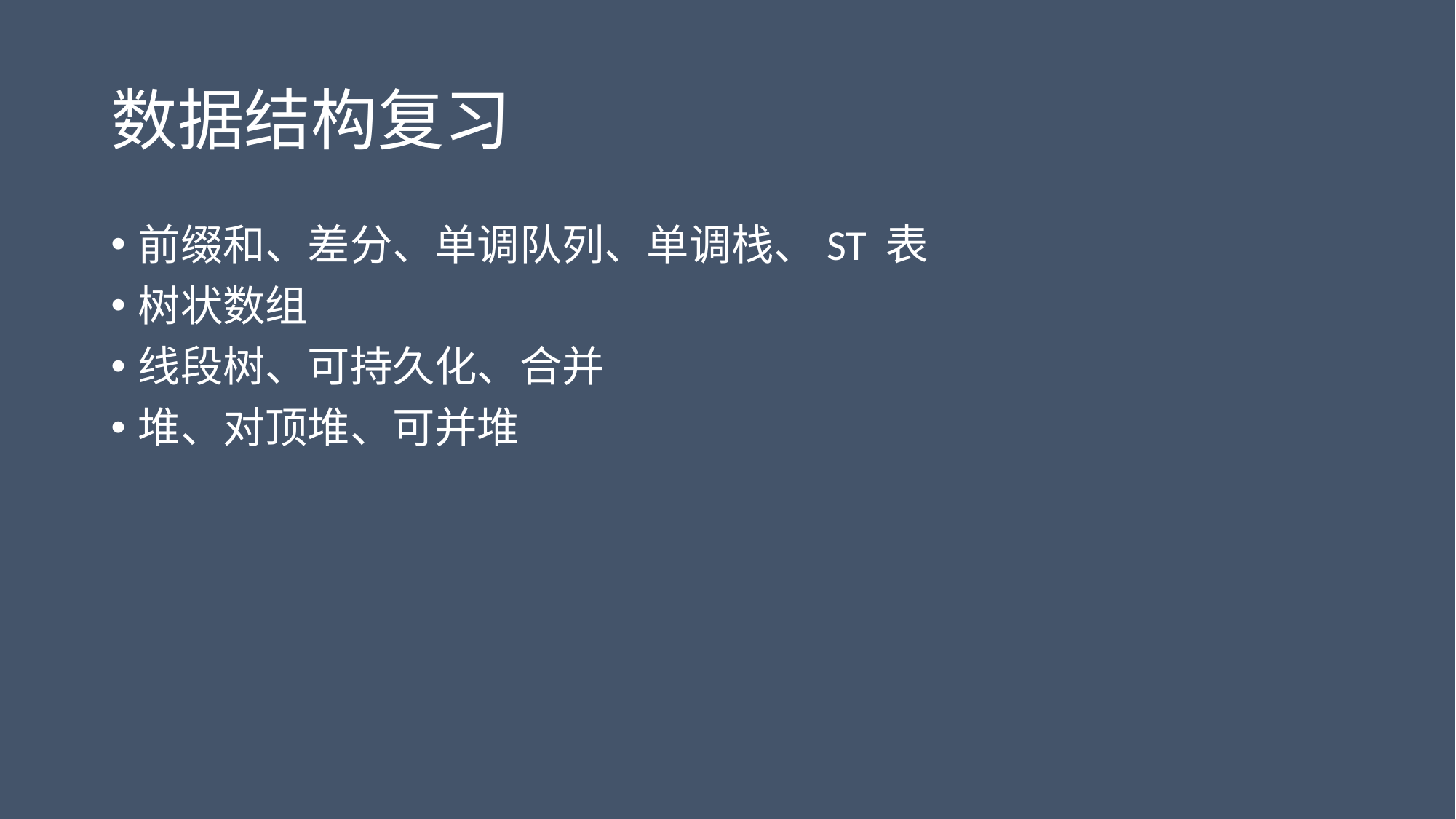

# 数据结构复习
前缀和、差分、单调队列、单调栈、ST 表
树状数组
线段树、可持久化、合并
堆、对顶堆、可并堆